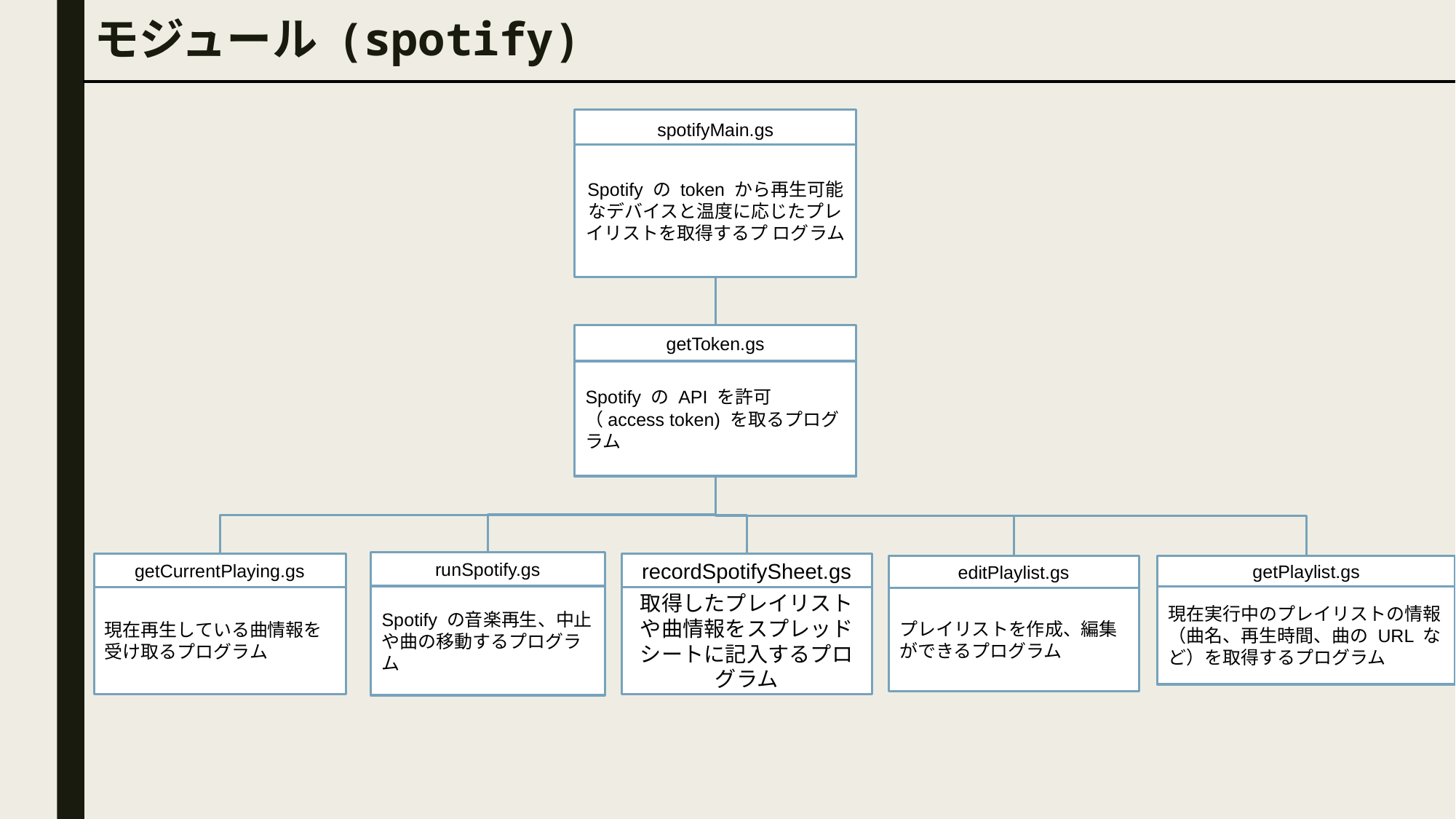

# モジュール (spotify)
spotifyMain.gs
Spotify の token から再生可能なデバイスと温度に応じたプレイリストを取得するプ ログラム
getToken.gs
Spotify の API を許可（access token) を取るプログラム
runSpotify.gs
Spotify の音楽再生、中止や曲の移動するプログラム
getCurrentPlaying.gs
現在再生している曲情報を受け取るプログラム
recordSpotifySheet.gs
取得したプレイリストや曲情報をスプレッドシートに記入するプログラム
editPlaylist.gs
プレイリストを作成、編集ができるプログラム
getPlaylist.gs
現在実行中のプレイリストの情報（曲名、再生時間、曲の URL など）を取得するプログラム